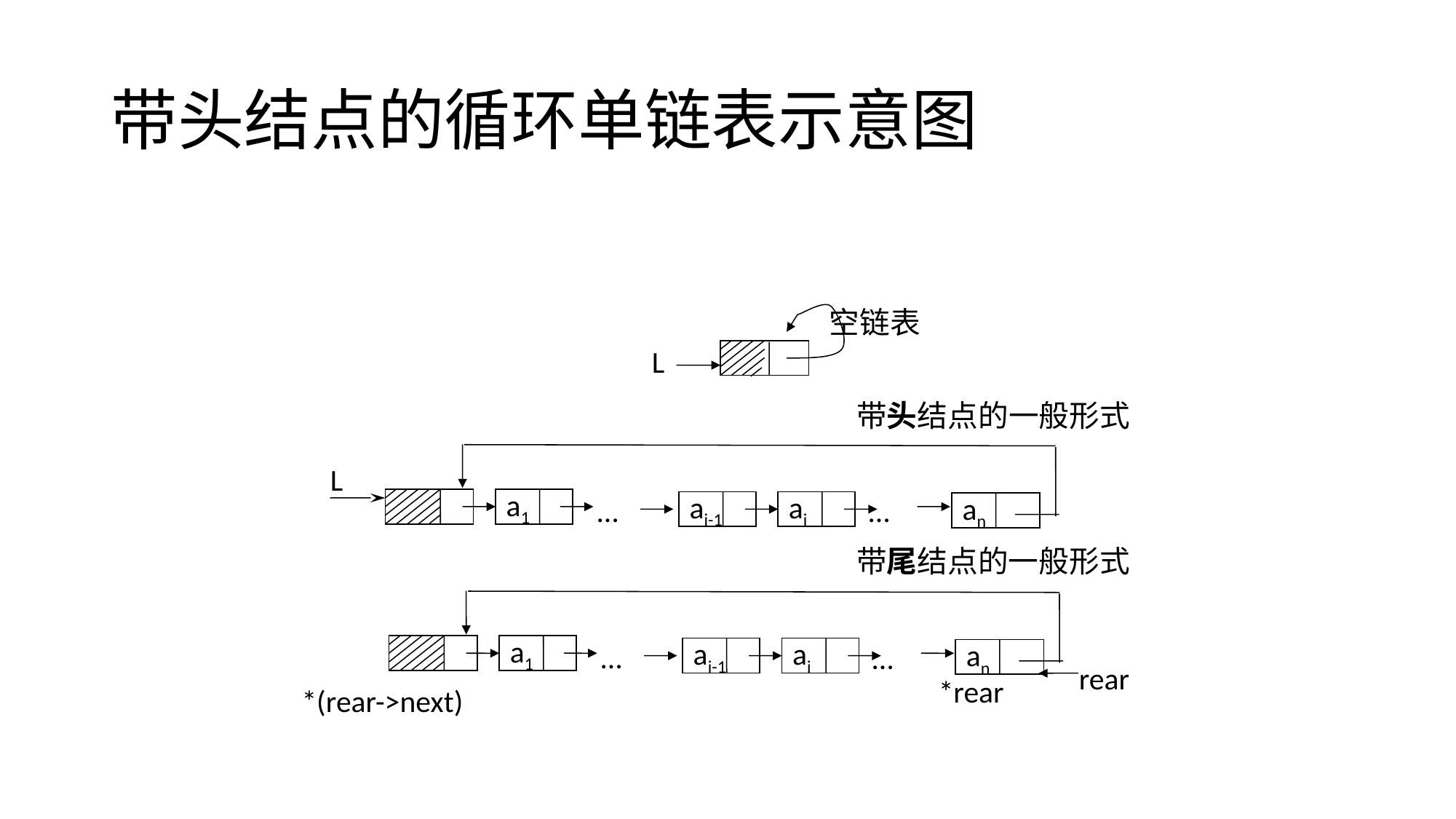

# 带头结点的循环单链表示意图

空链表

L
带头结点的一般形式

a1

ai-1

ai

…
…
an

L
带尾结点的一般形式

a1

ai-1

ai

…
…
an

rear
*rear
*(rear->next)

48